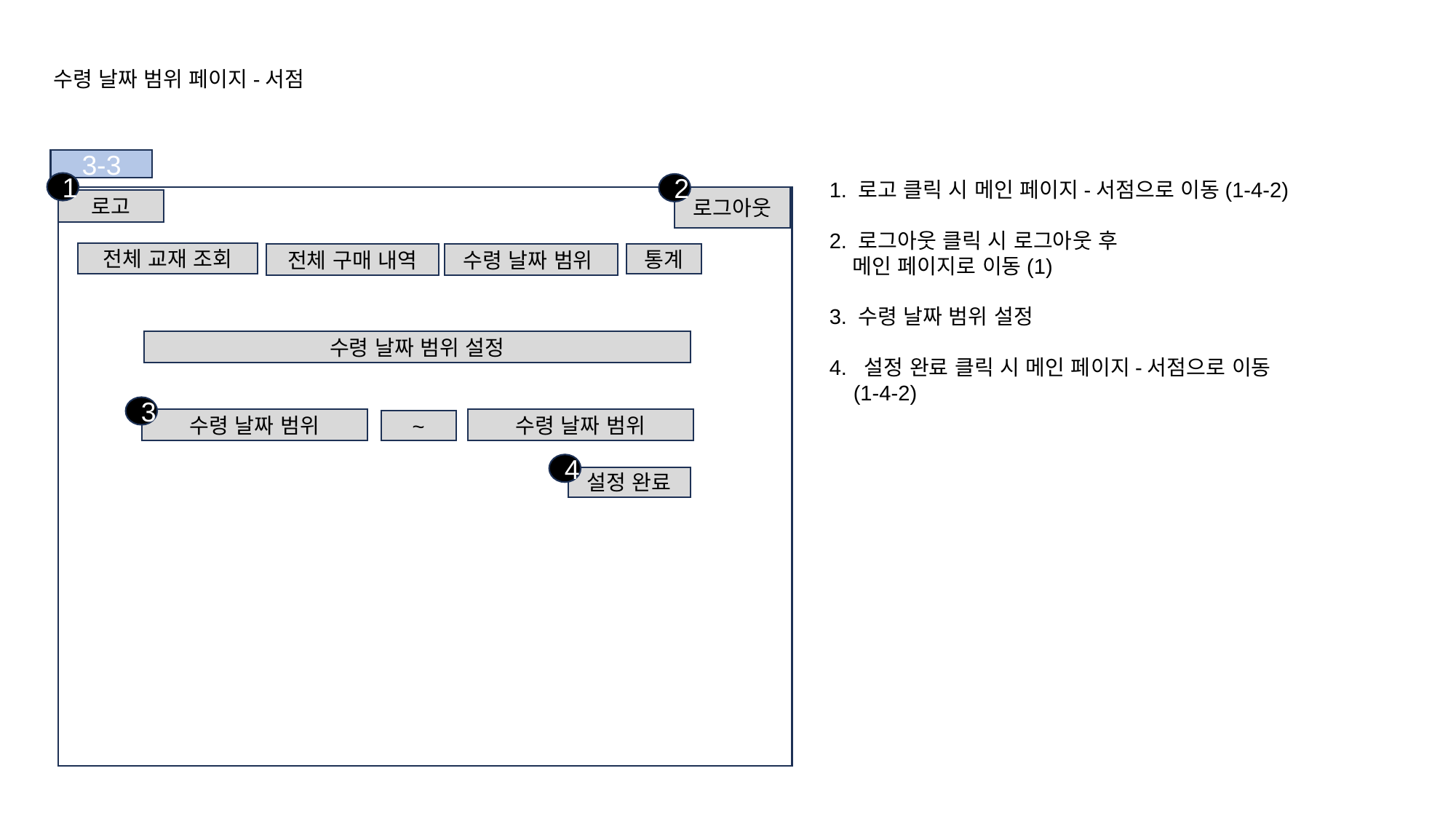

수령 날짜 범위 페이지-서점
3-3
 1. 로고 클릭 시 메인 페이지-서점으로 이동(1-4-2)

 2. 로그아웃 클릭 시 로그아웃 후
    메인 페이지로 이동(1)

 3. 수령 날짜 범위 설정

 4.  설정 완료 클릭 시 메인 페이지-서점으로 이동
     (1-4-2)
1
2

로그아웃
로고
전체 교재 조회
통계
전체 구매 내역
수령 날짜 범위
수령 날짜 범위 설정
3
수령 날짜 범위
수령 날짜 범위
~
4
설정 완료